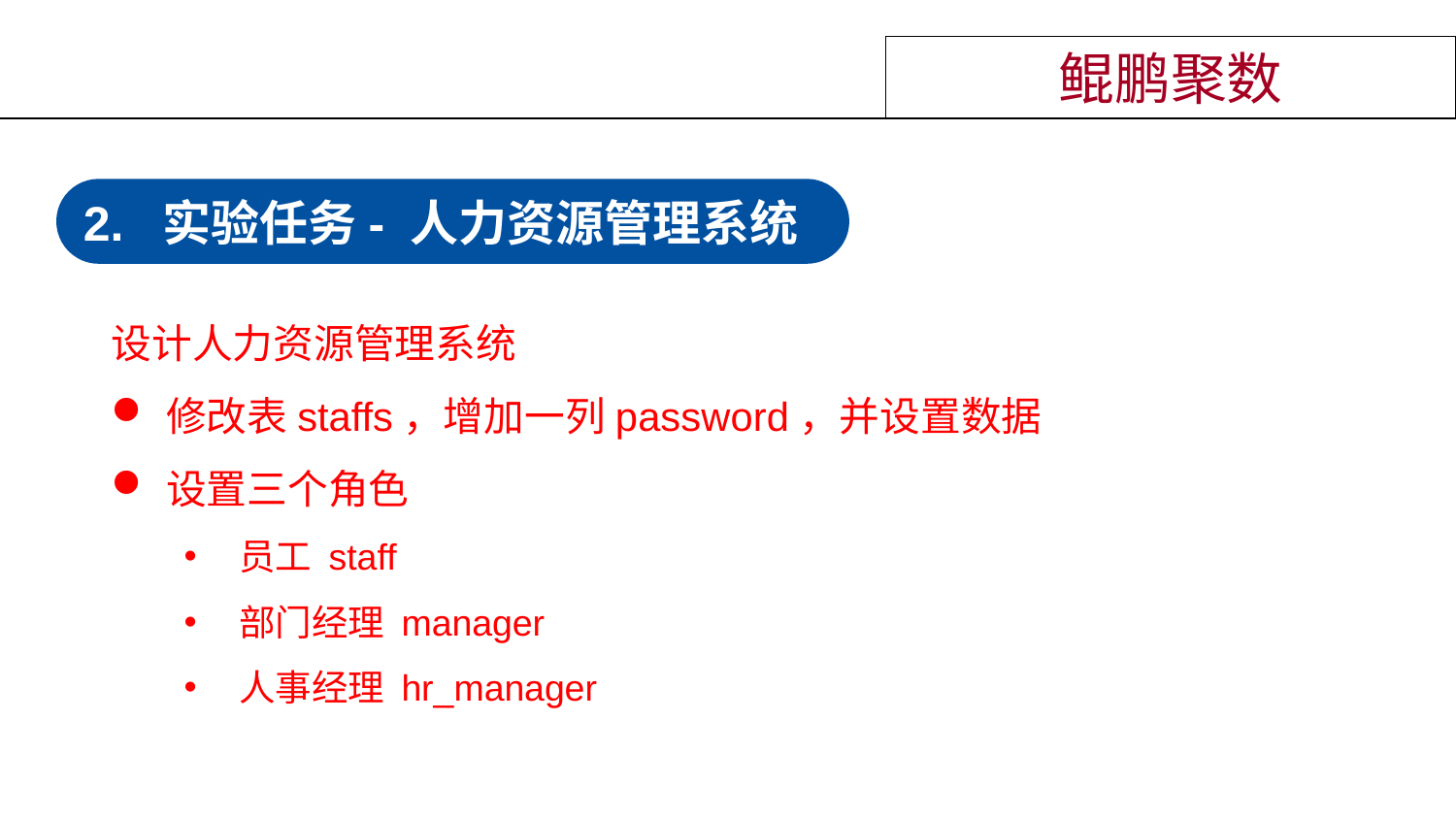

鲲鹏聚数

2.  实验任务- 人力资源管理系统
设计人力资源管理系统
修改表staffs，增加一列password，并设置数据
设置三个角色
员工 staff
部门经理 manager
人事经理 hr_manager